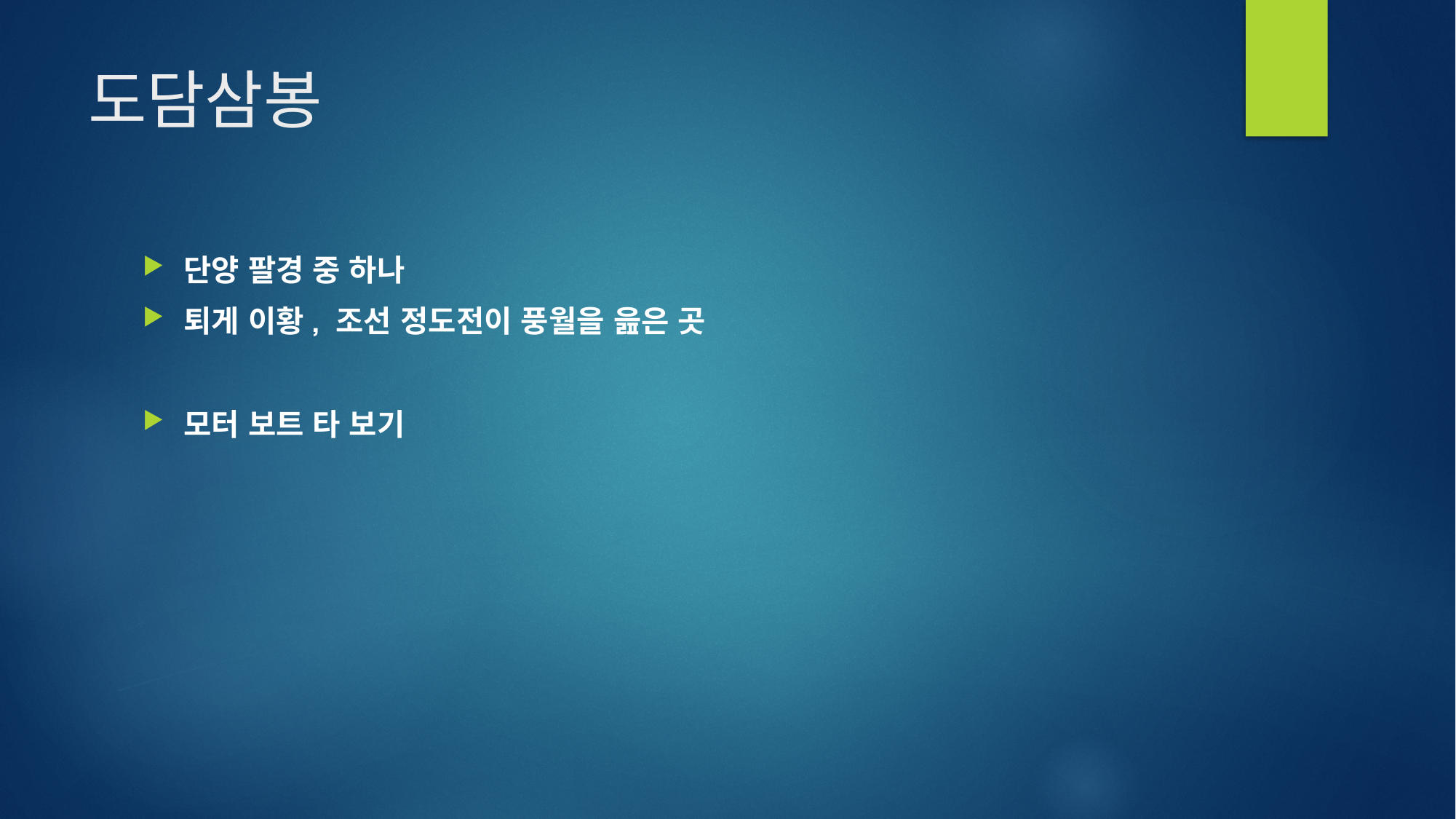

# 도담삼봉
단양 팔경 중 하나
퇴게 이황, 조선 정도전이 풍월을 읊은 곳

모터 보트 타 보기